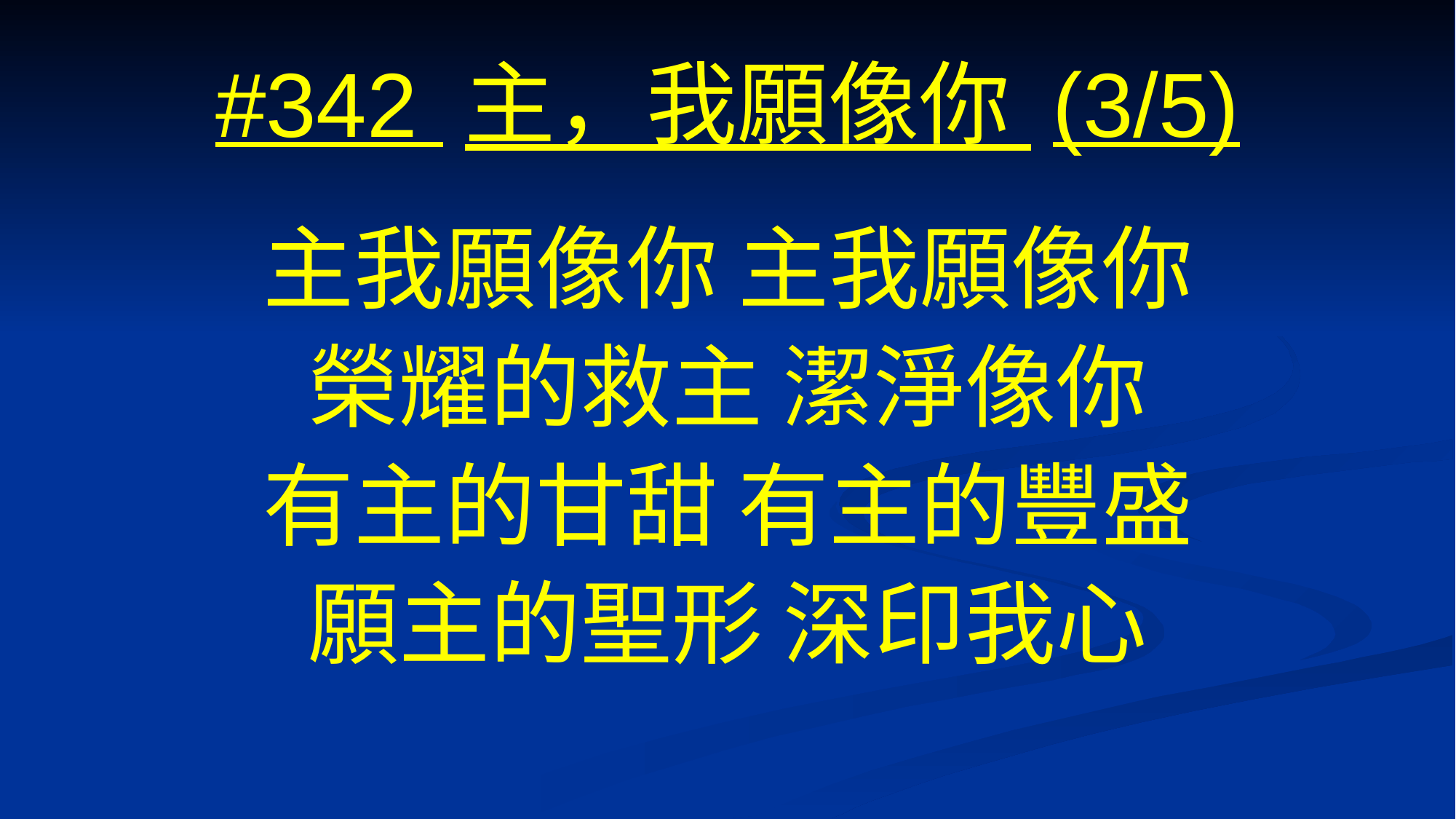

# #342 主，我願像你 (3/5)
主我願像你 主我願像你
榮耀的救主 潔淨像你
有主的甘甜 有主的豐盛
願主的聖形 深印我心